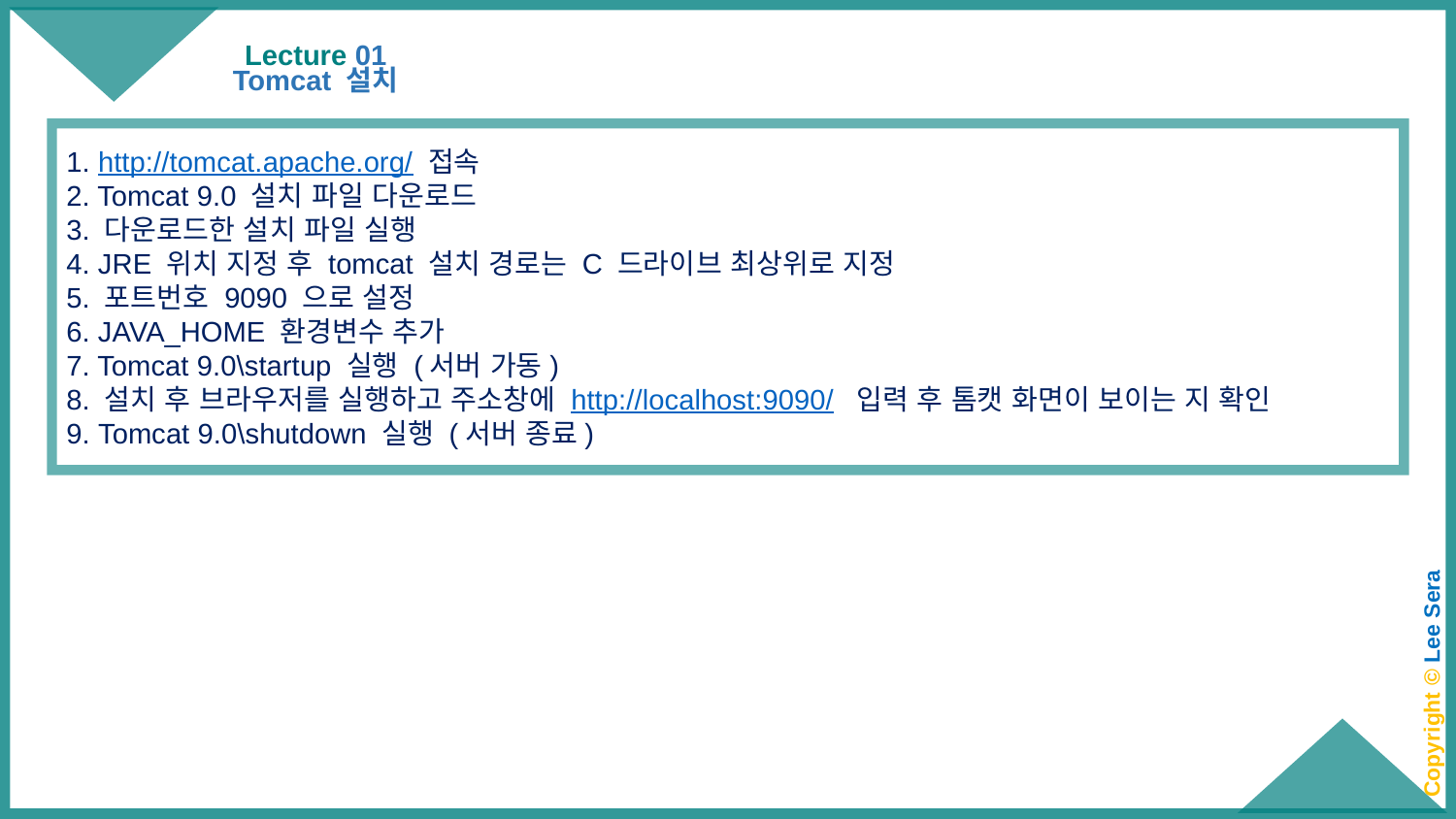

Lecture 01
Tomcat 설치
1. http://tomcat.apache.org/ 접속
2. Tomcat 9.0 설치 파일 다운로드
3. 다운로드한 설치 파일 실행
4. JRE 위치 지정 후 tomcat 설치 경로는 C 드라이브 최상위로 지정
5. 포트번호 9090 으로 설정
6. JAVA_HOME 환경변수 추가
7. Tomcat 9.0\startup 실행 (서버 가동)
8. 설치 후 브라우저를 실행하고 주소창에 http://localhost:9090/  입력 후 톰캣 화면이 보이는 지 확인
9. Tomcat 9.0\shutdown 실행 (서버 종료)
Copyright © Lee Sera